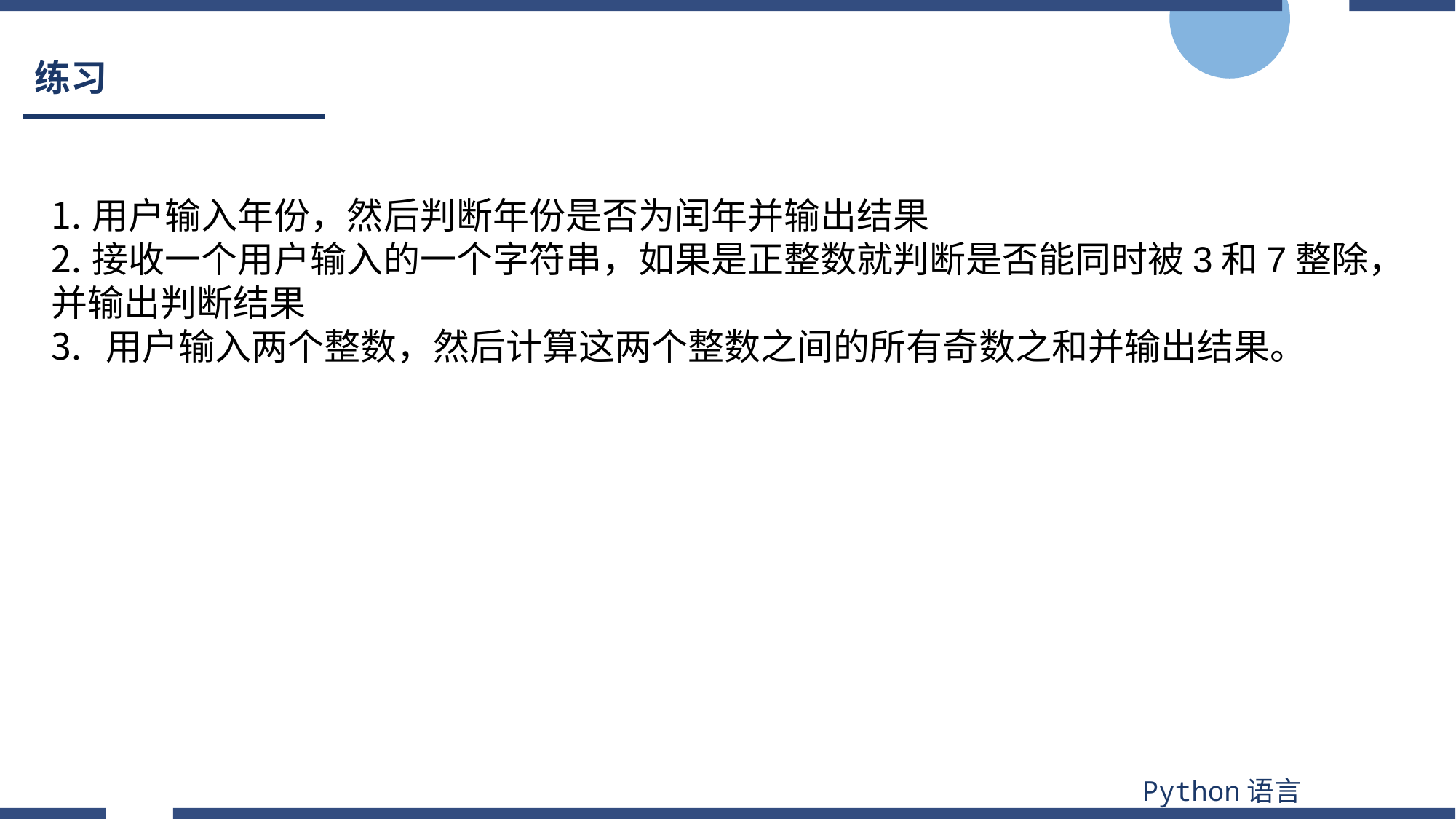

# 练习
用户输入年份，然后判断年份是否为闰年并输出结果
接收一个用户输入的一个字符串，如果是正整数就判断是否能同时被3和7整除，
并输出判断结果
用户输入两个整数，然后计算这两个整数之间的所有奇数之和并输出结果。